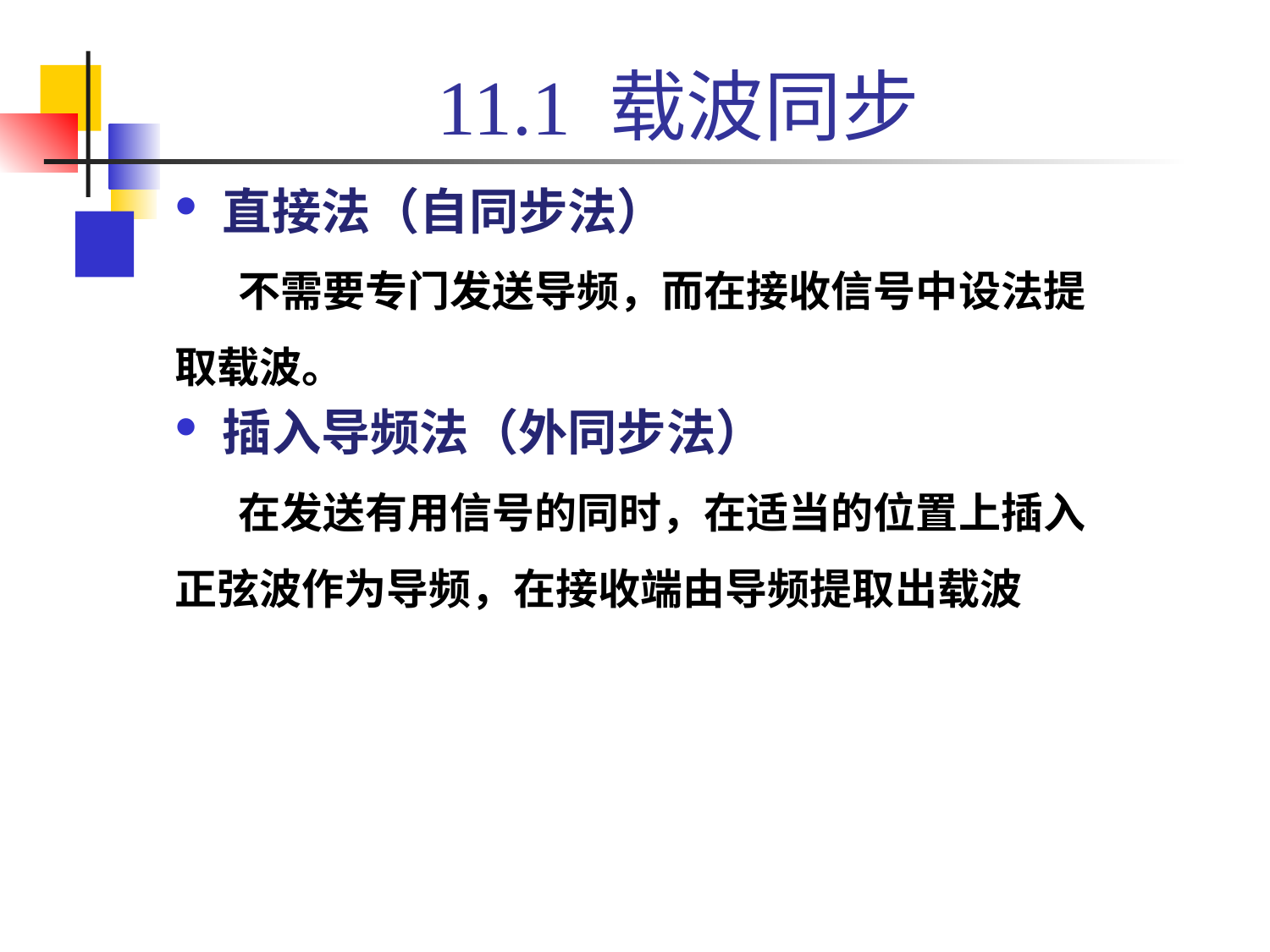

11.1 载波同步
直接法（自同步法）
不需要专门发送导频，而在接收信号中设法提取载波。
插入导频法（外同步法）
在发送有用信号的同时，在适当的位置上插入正弦波作为导频，在接收端由导频提取出载波